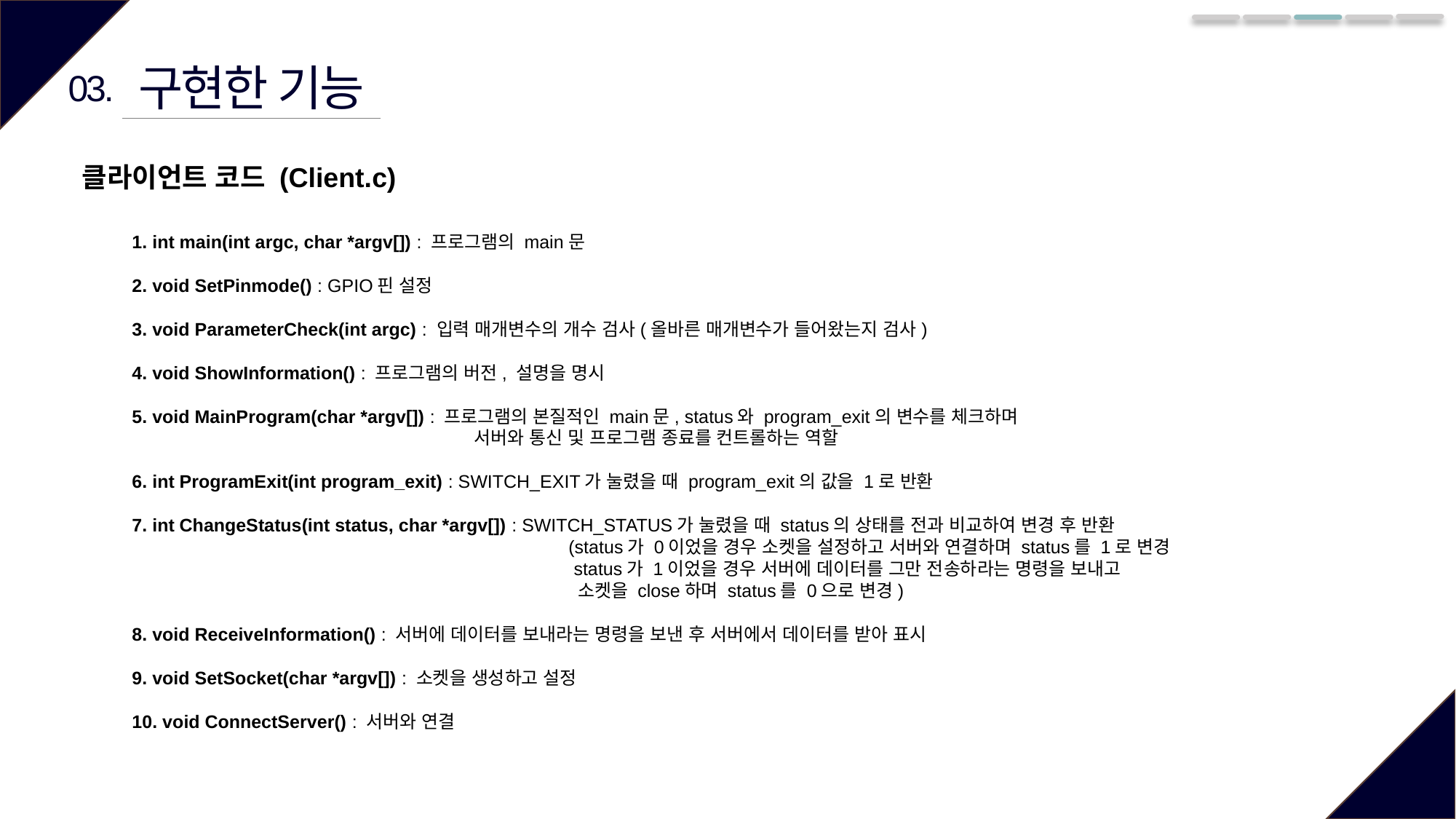

구현한 기능
03.
클라이언트 코드 (Client.c)
1. int main(int argc, char *argv[]) : 프로그램의 main문

2. void SetPinmode() : GPIO핀 설정

3. void ParameterCheck(int argc) : 입력 매개변수의 개수 검사(올바른 매개변수가 들어왔는지 검사)

4. void ShowInformation() : 프로그램의 버전, 설명을 명시

5. void MainProgram(char *argv[]) : 프로그램의 본질적인 main문, status와 program_exit의 변수를 체크하며
			  서버와 통신 및 프로그램 종료를 컨트롤하는 역할

6. int ProgramExit(int program_exit) : SWITCH_EXIT가 눌렸을 때 program_exit의 값을 1로 반환

7. int ChangeStatus(int status, char *argv[]) : SWITCH_STATUS가 눌렸을 때 status의 상태를 전과 비교하여 변경 후 반환
				(status가 0이었을 경우 소켓을 설정하고 서버와 연결하며 status를 1로 변경
				 status가 1이었을 경우 서버에 데이터를 그만 전송하라는 명령을 보내고
				 소켓을 close하며 status를 0으로 변경)

8. void ReceiveInformation() : 서버에 데이터를 보내라는 명령을 보낸 후 서버에서 데이터를 받아 표시

9. void SetSocket(char *argv[]) : 소켓을 생성하고 설정

10. void ConnectServer() : 서버와 연결